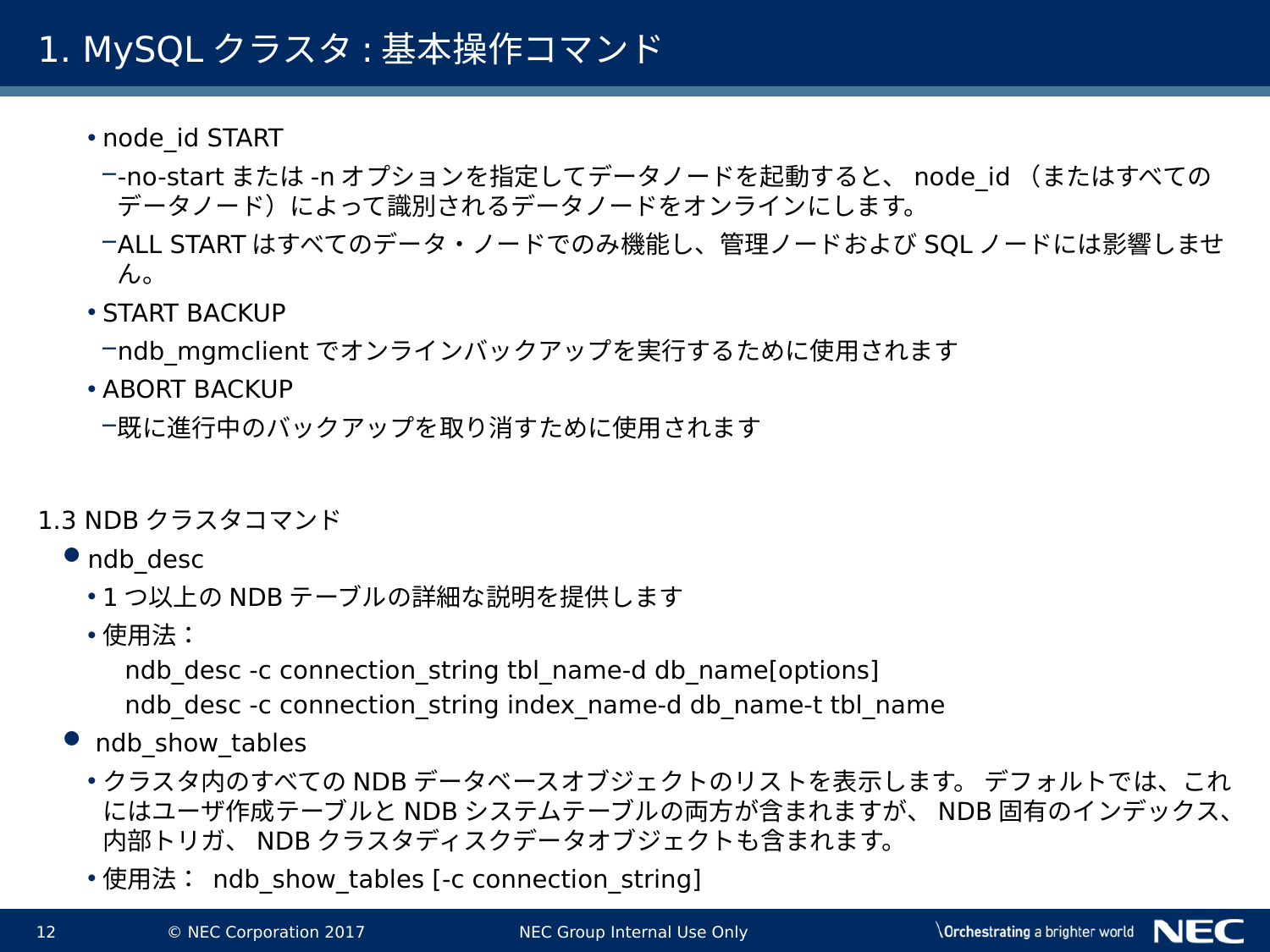

# 1. MySQLクラスタ:基本操作コマンド
node_id START
-no-startまたは-nオプションを指定してデータノードを起動すると、node_id（またはすべてのデータノード）によって識別されるデータノードをオンラインにします。
ALL STARTはすべてのデータ・ノードでのみ機能し、管理ノードおよびSQLノードには影響しません。
START BACKUP
ndb_mgmclientでオンラインバックアップを実行するために使用されます
ABORT BACKUP
既に進行中のバックアップを取り消すために使用されます

1.3 NDBクラスタコマンド
ndb_desc
1つ以上のNDBテーブルの詳細な説明を提供します
使用法：
ndb_desc -c connection_string tbl_name-d db_name[options]
ndb_desc -c connection_string index_name-d db_name-t tbl_name
 ndb_show_tables
クラスタ内のすべてのNDBデータベースオブジェクトのリストを表示します。 デフォルトでは、これにはユーザ作成テーブルとNDBシステムテーブルの両方が含まれますが、NDB固有のインデックス、内部トリガ、NDBクラスタディスクデータオブジェクトも含まれます。
使用法： ndb_show_tables [-c connection_string]